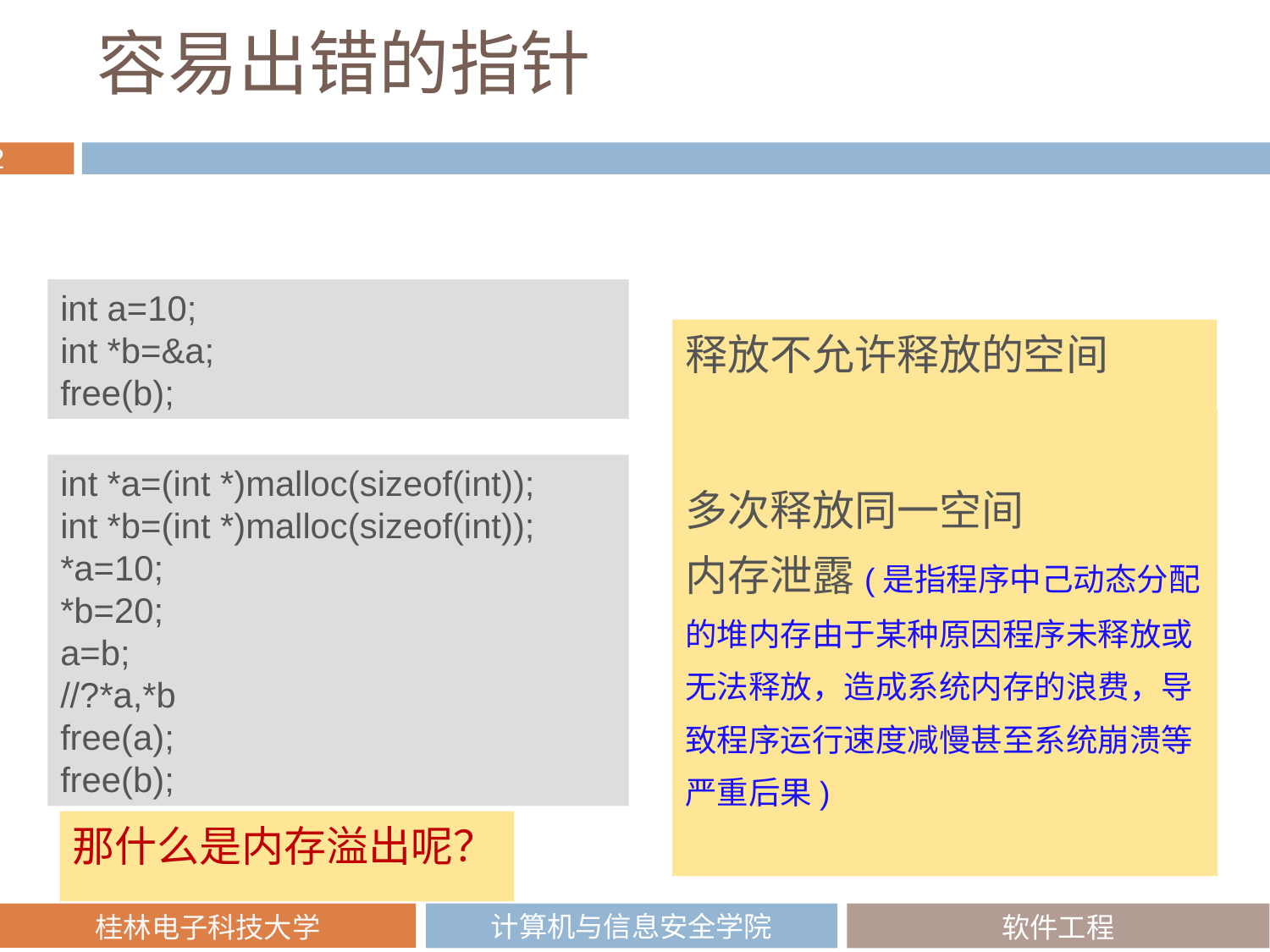

# 容易出错的指针
int a=10;
int *b=&a;
free(b);
释放不允许释放的空间

多次释放同一空间
内存泄露(是指程序中己动态分配的堆内存由于某种原因程序未释放或无法释放，造成系统内存的浪费，导致程序运行速度减慢甚至系统崩溃等严重后果)
int *a=(int *)malloc(sizeof(int));
int *b=(int *)malloc(sizeof(int));
*a=10;
*b=20;
a=b;
//?*a,*b
free(a);
free(b);
那什么是内存溢出呢？